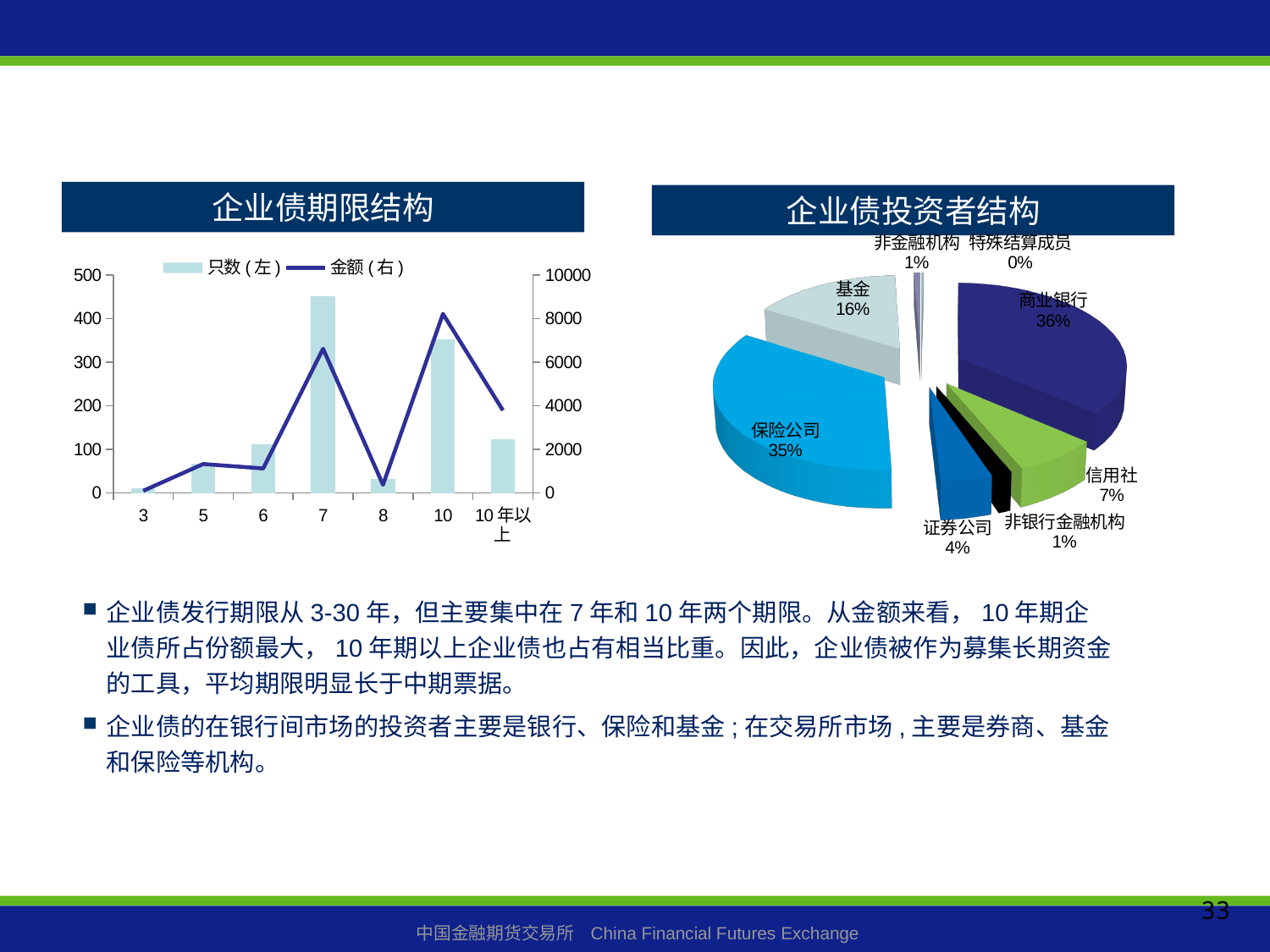

企业债期限结构
企业债投资者结构

[unsupported chart]

### Chart

| Category |  |  |
|---|---|---|
| 3 | 10.0 | 101.08 |
| 5 | 68.0 | 1331.8 |
| 6 | 112.0 | 1127.76 |
| 7 | 452.0 | 6620.6 |
| 8 | 33.0 | 377.0 |
| 10 | 352.0 | 8222.66 |
| 10年以上 | 123.0 | 3792.12 |
企业债发行期限从3-30年，但主要集中在7年和10年两个期限。从金额来看，10年期企业债所占份额最大，10年期以上企业债也占有相当比重。因此，企业债被作为募集长期资金的工具，平均期限明显长于中期票据。
企业债的在银行间市场的投资者主要是银行、保险和基金;在交易所市场,主要是券商、基金和保险等机构。
33